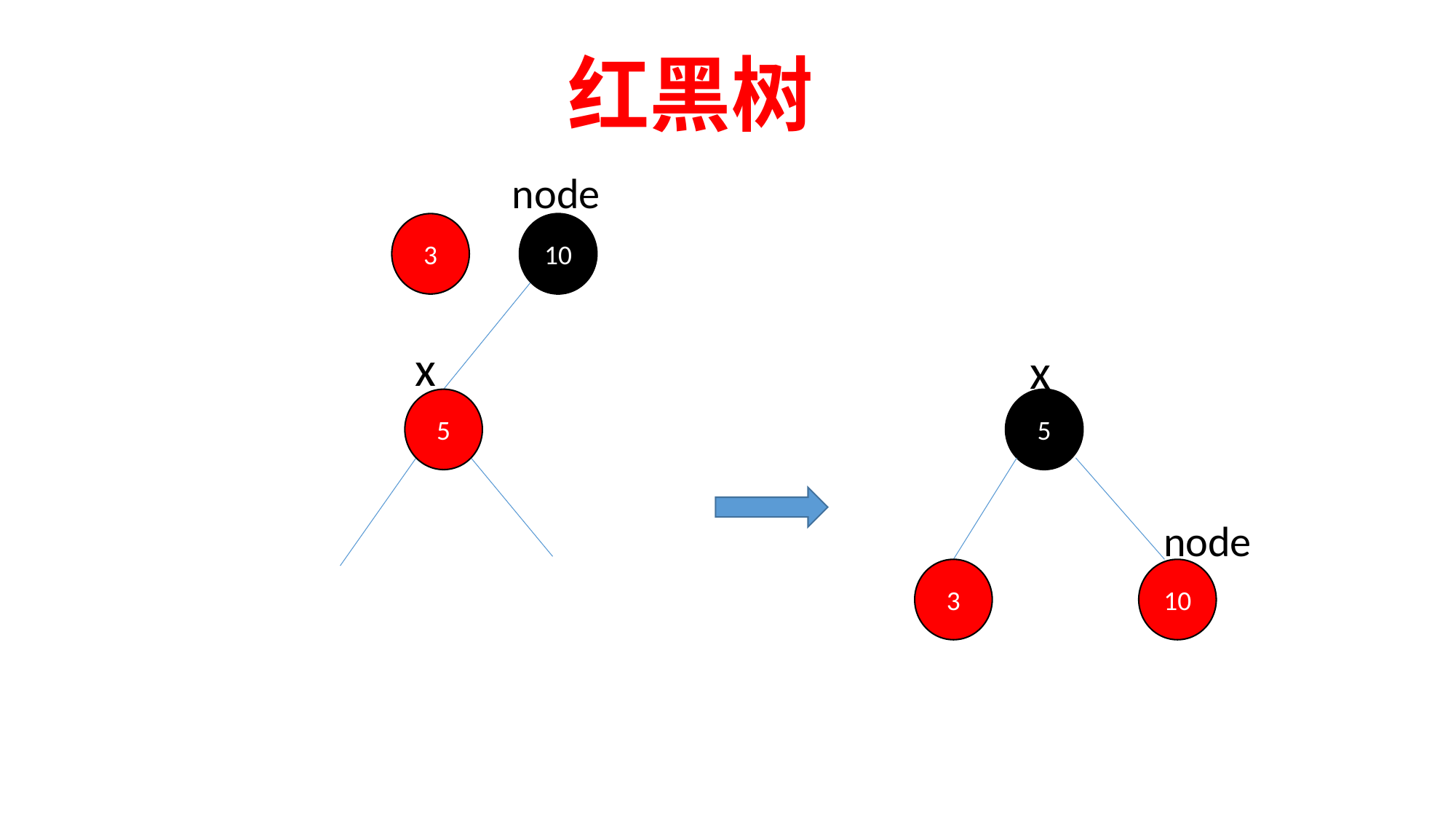

红黑树
node
10
3
x
5
x
5

node
3
10